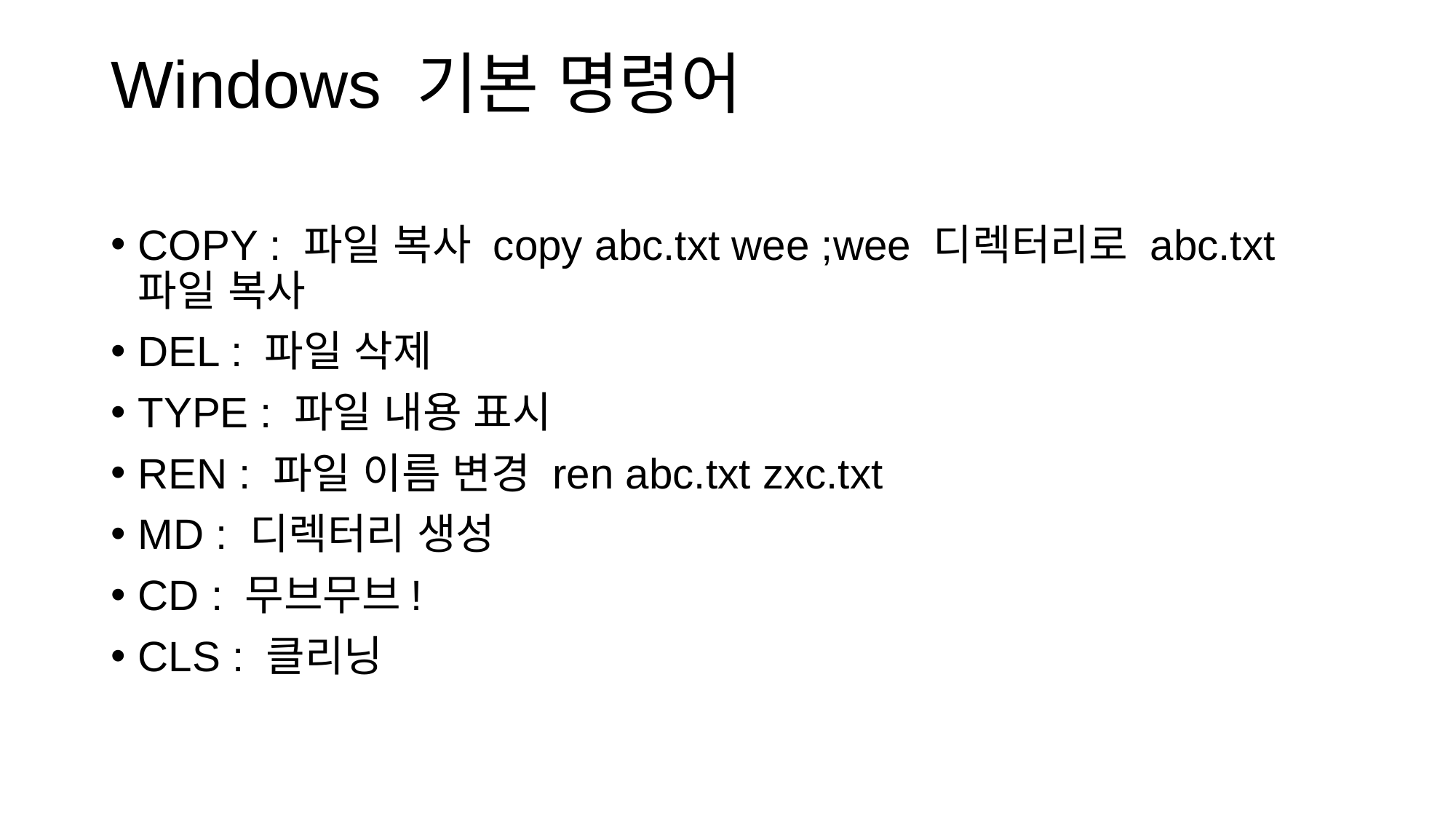

# Windows 기본 명령어

COPY : 파일 복사 copy abc.txt wee ;wee 디렉터리로 abc.txt 파일 복사
DEL : 파일 삭제
TYPE : 파일 내용 표시
REN : 파일 이름 변경 ren abc.txt zxc.txt
MD : 디렉터리 생성
CD : 무브무브!
CLS : 클리닝